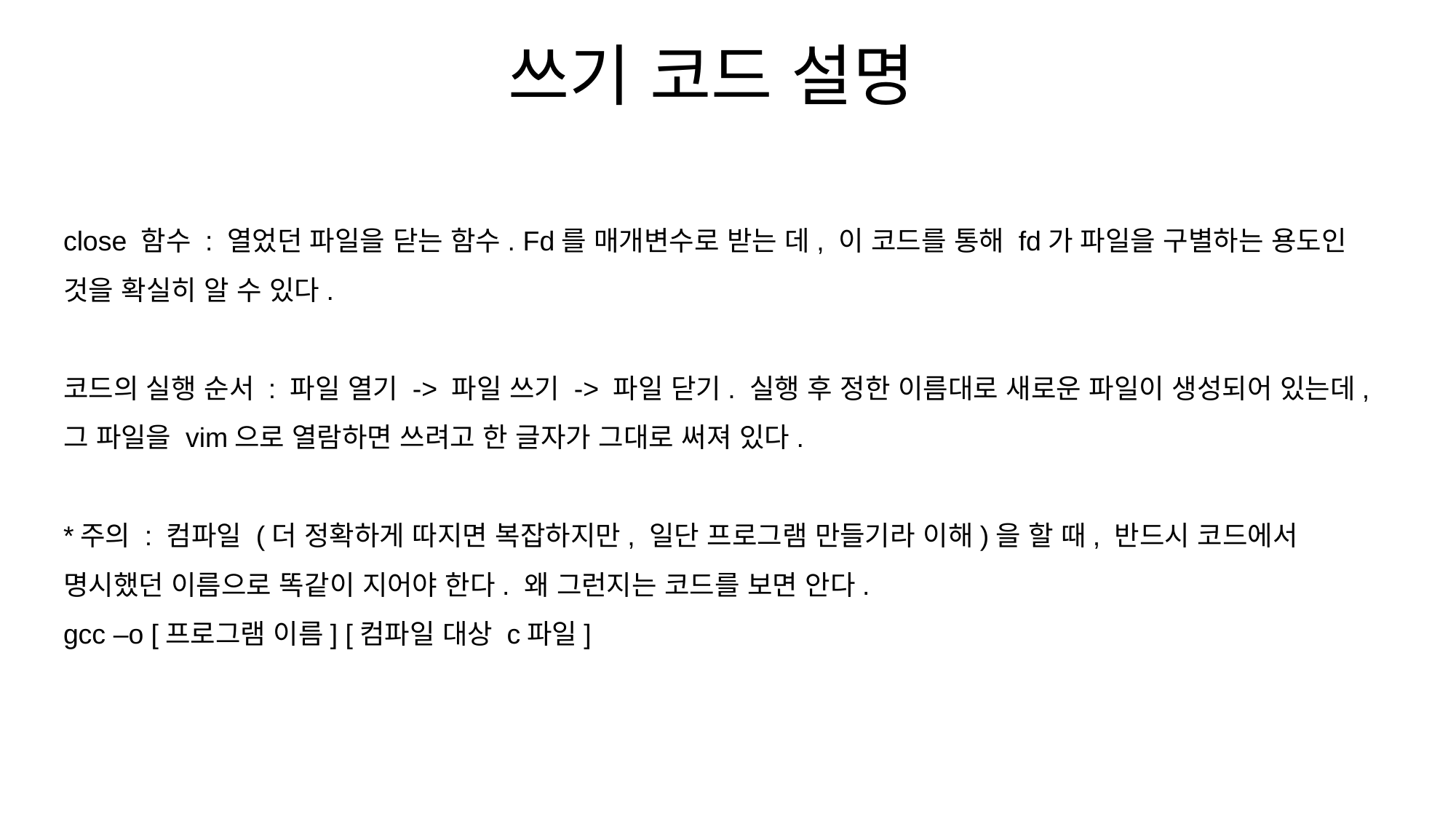

# 쓰기 코드 설명
close 함수 : 열었던 파일을 닫는 함수. Fd를 매개변수로 받는 데, 이 코드를 통해 fd가 파일을 구별하는 용도인 것을 확실히 알 수 있다.

코드의 실행 순서 : 파일 열기 -> 파일 쓰기 -> 파일 닫기. 실행 후 정한 이름대로 새로운 파일이 생성되어 있는데, 그 파일을 vim으로 열람하면 쓰려고 한 글자가 그대로 써져 있다.

*주의 : 컴파일 (더 정확하게 따지면 복잡하지만, 일단 프로그램 만들기라 이해)을 할 때, 반드시 코드에서 명시했던 이름으로 똑같이 지어야 한다. 왜 그런지는 코드를 보면 안다.
gcc –o [프로그램 이름] [컴파일 대상 c파일]